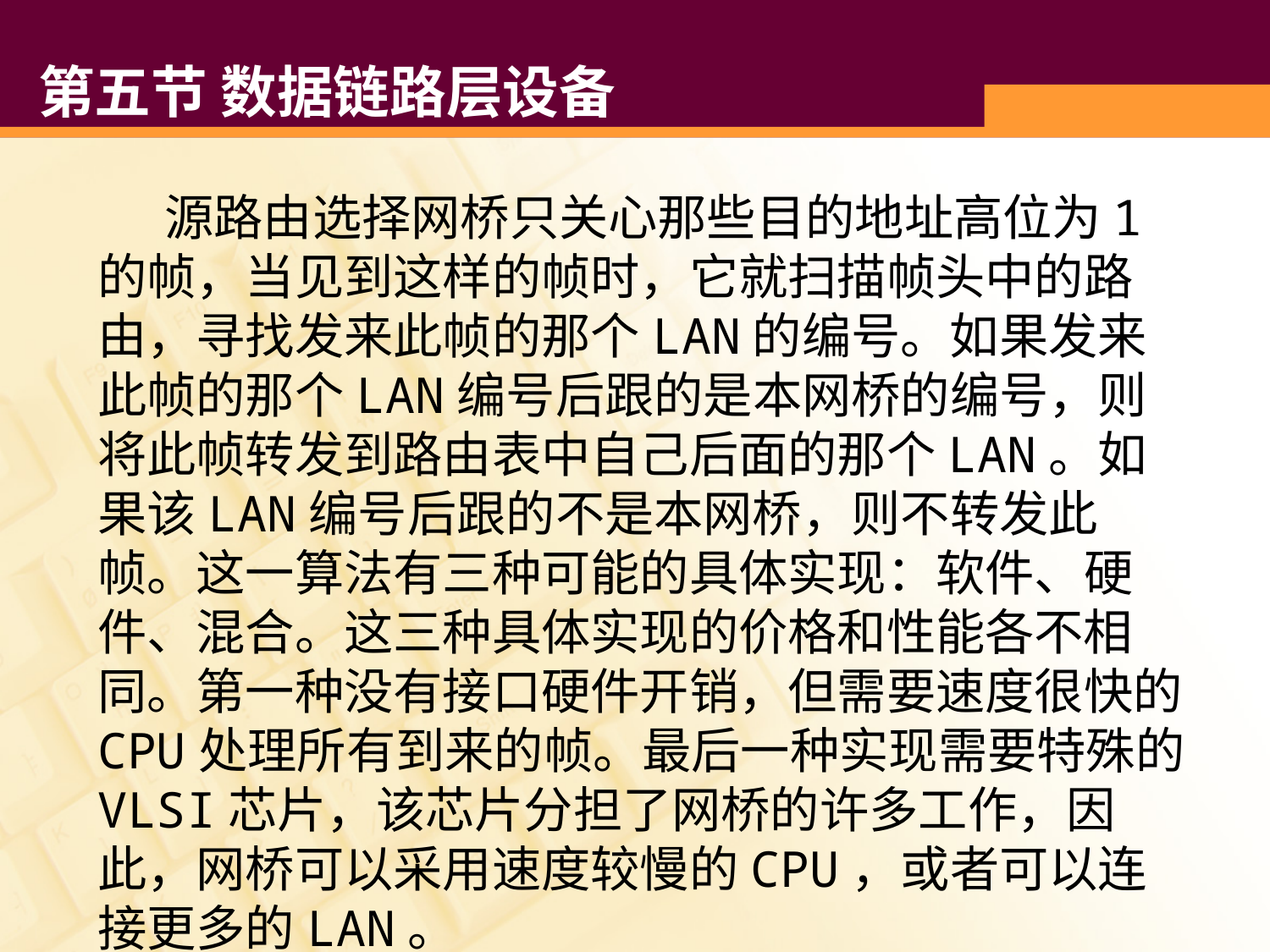

# 第五节 数据链路层设备
    源路由选择网桥只关心那些目的地址高位为1的帧，当见到这样的帧时，它就扫描帧头中的路由，寻找发来此帧的那个LAN的编号。如果发来此帧的那个LAN编号后跟的是本网桥的编号，则将此帧转发到路由表中自己后面的那个LAN。如果该LAN编号后跟的不是本网桥，则不转发此帧。这一算法有三种可能的具体实现：软件、硬件、混合。这三种具体实现的价格和性能各不相同。第一种没有接口硬件开销，但需要速度很快的CPU处理所有到来的帧。最后一种实现需要特殊的VLSI芯片，该芯片分担了网桥的许多工作，因此，网桥可以采用速度较慢的CPU，或者可以连接更多的LAN。